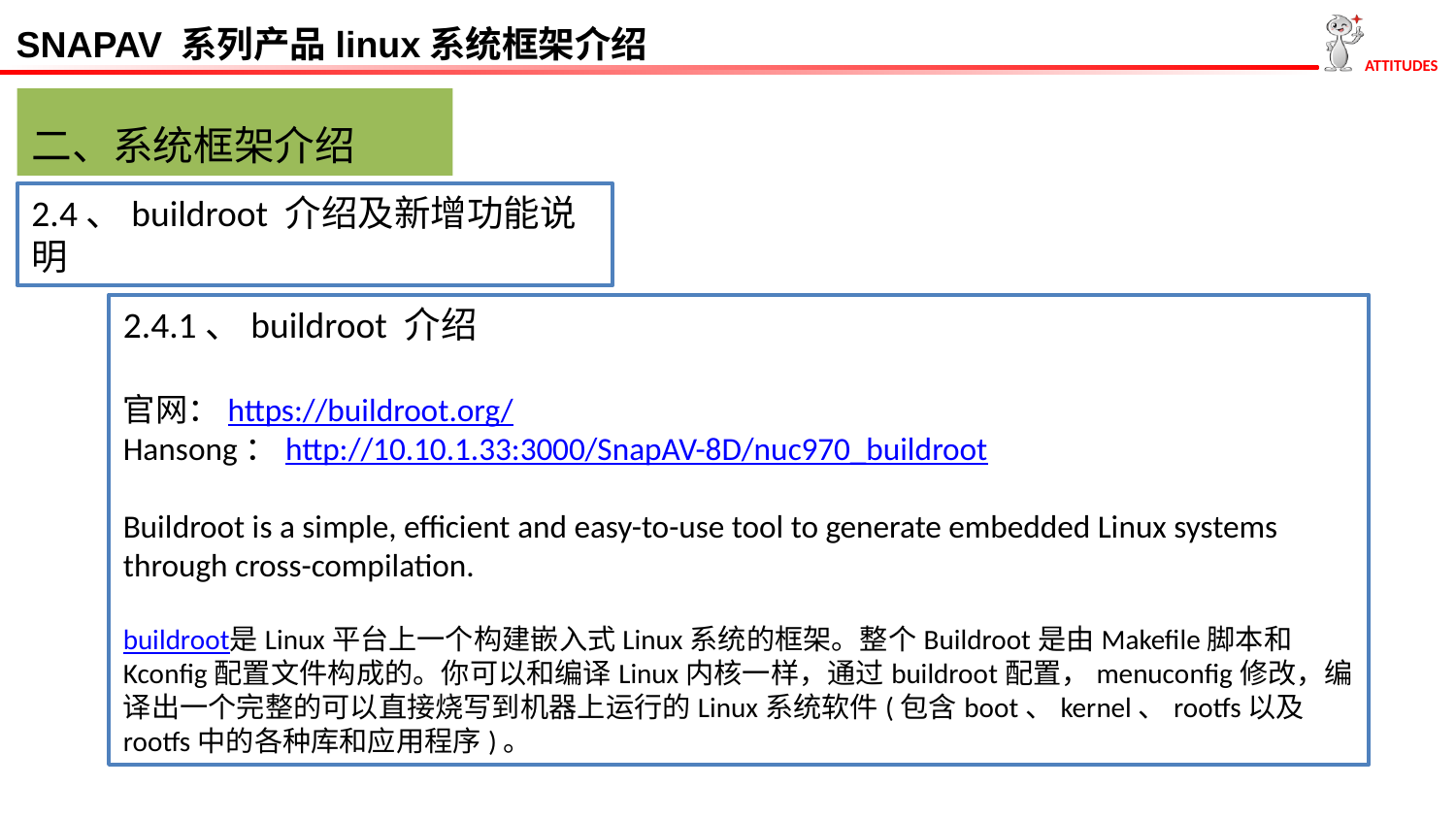

SNAPAV 系列产品linux系统框架介绍
二、系统框架介绍
2.4、buildroot 介绍及新增功能说明
2.4.1、buildroot 介绍

官网：https://buildroot.org/
Hansong：http://10.10.1.33:3000/SnapAV-8D/nuc970_buildroot

Buildroot is a simple, efficient and easy-to-use tool to generate embedded Linux systems through cross-compilation.
buildroot是Linux平台上一个构建嵌入式Linux系统的框架。整个Buildroot是由Makefile脚本和Kconfig配置文件构成的。你可以和编译Linux内核一样，通过buildroot配置，menuconfig修改，编译出一个完整的可以直接烧写到机器上运行的Linux系统软件(包含boot、kernel、rootfs以及rootfs中的各种库和应用程序)。